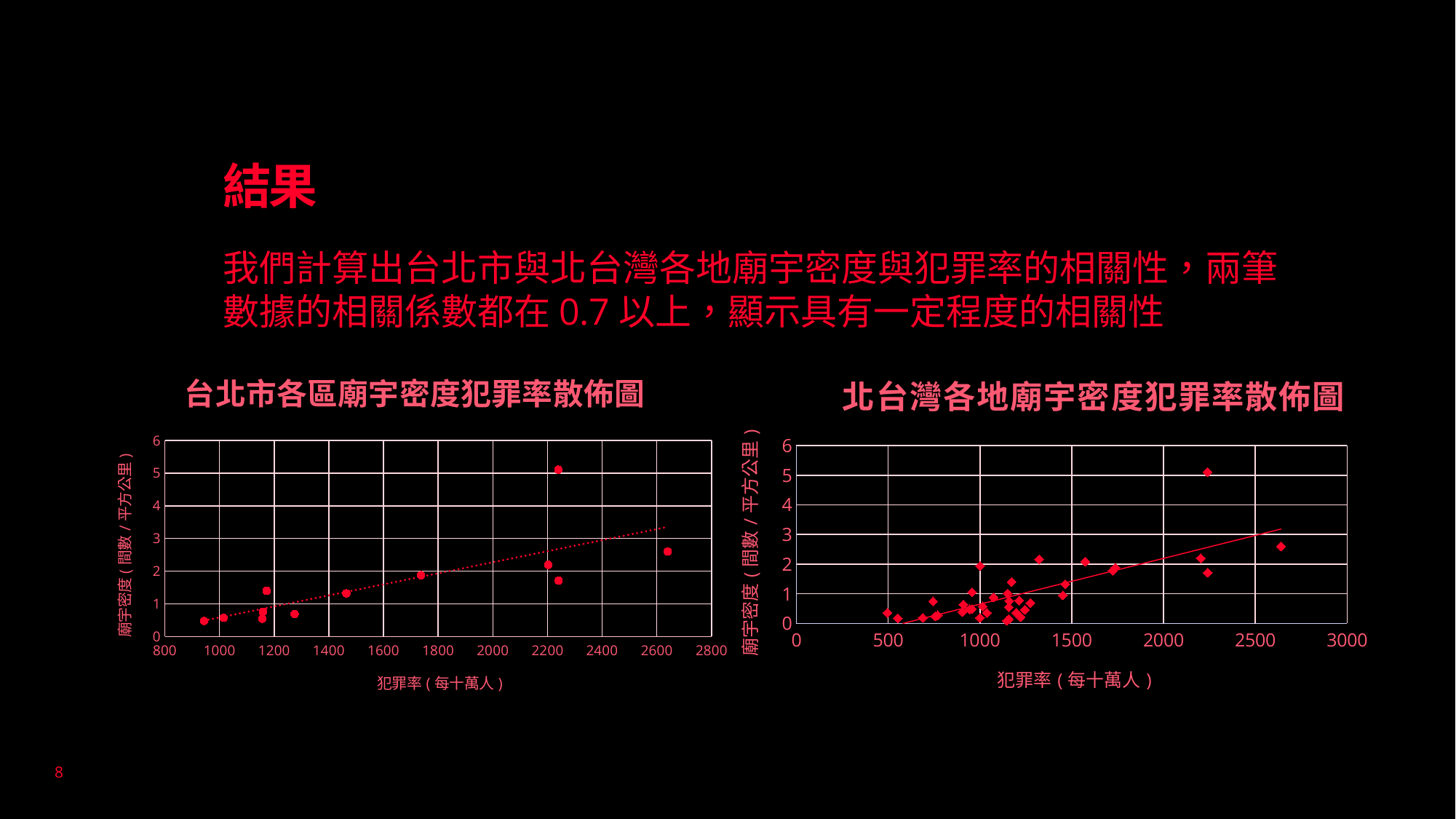

結果
我們計算出台北市與北台灣各地廟宇密度與犯罪率的相關性，兩筆數據的相關係數都在0.7以上，顯示具有一定程度的相關性

### Chart: 北台灣各地廟宇密度犯罪率散佈圖

| Category |  |
|---|---|

### Chart: 台北市各區廟宇密度犯罪率散佈圖

| Category |  |
|---|---|
8